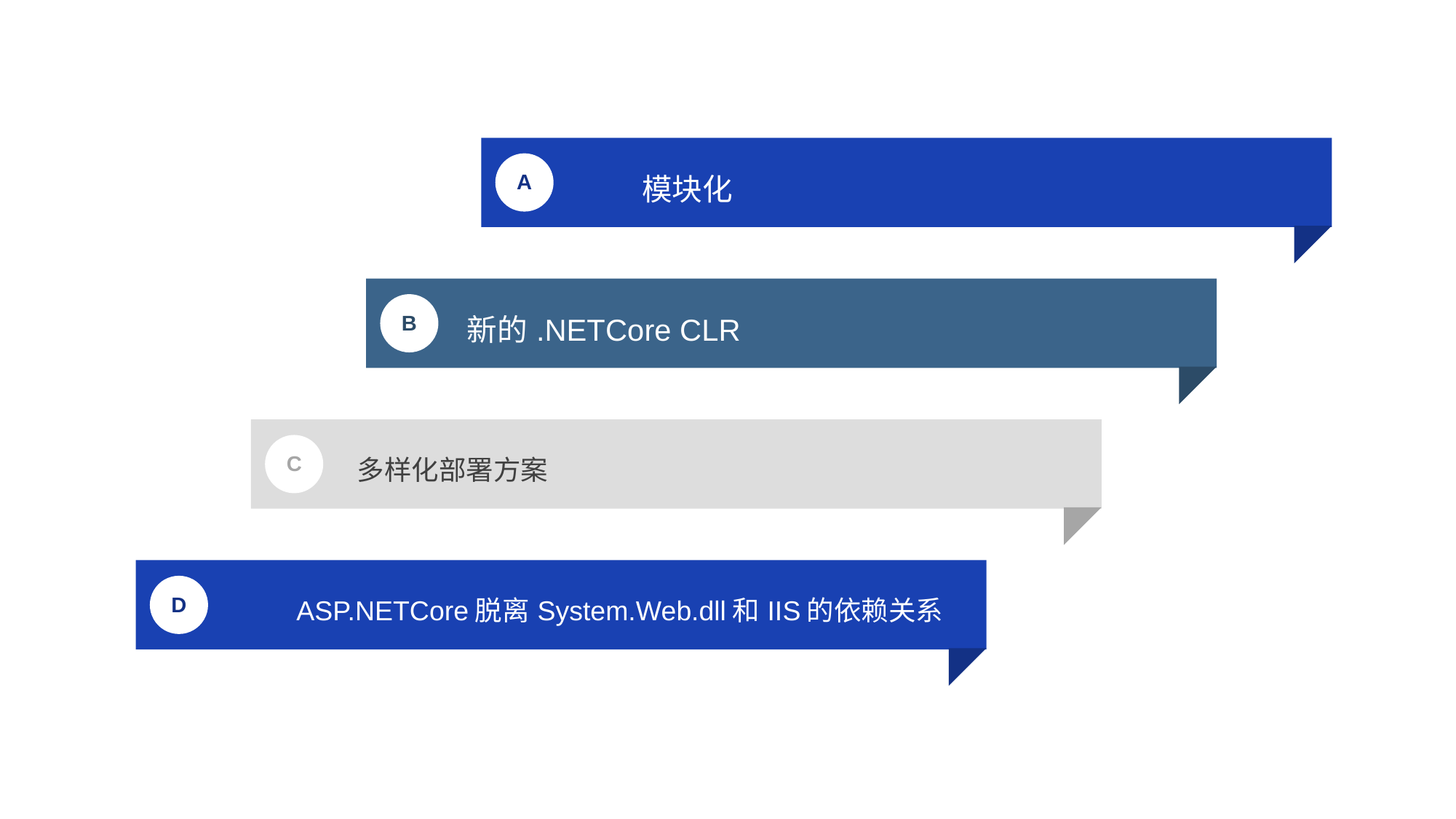

d	模块化
A

      新的.NETCore CLR
B

多样化部署方案
C

	ASP.NETCore脱离System.Web.dll和IIS的依赖关系
D